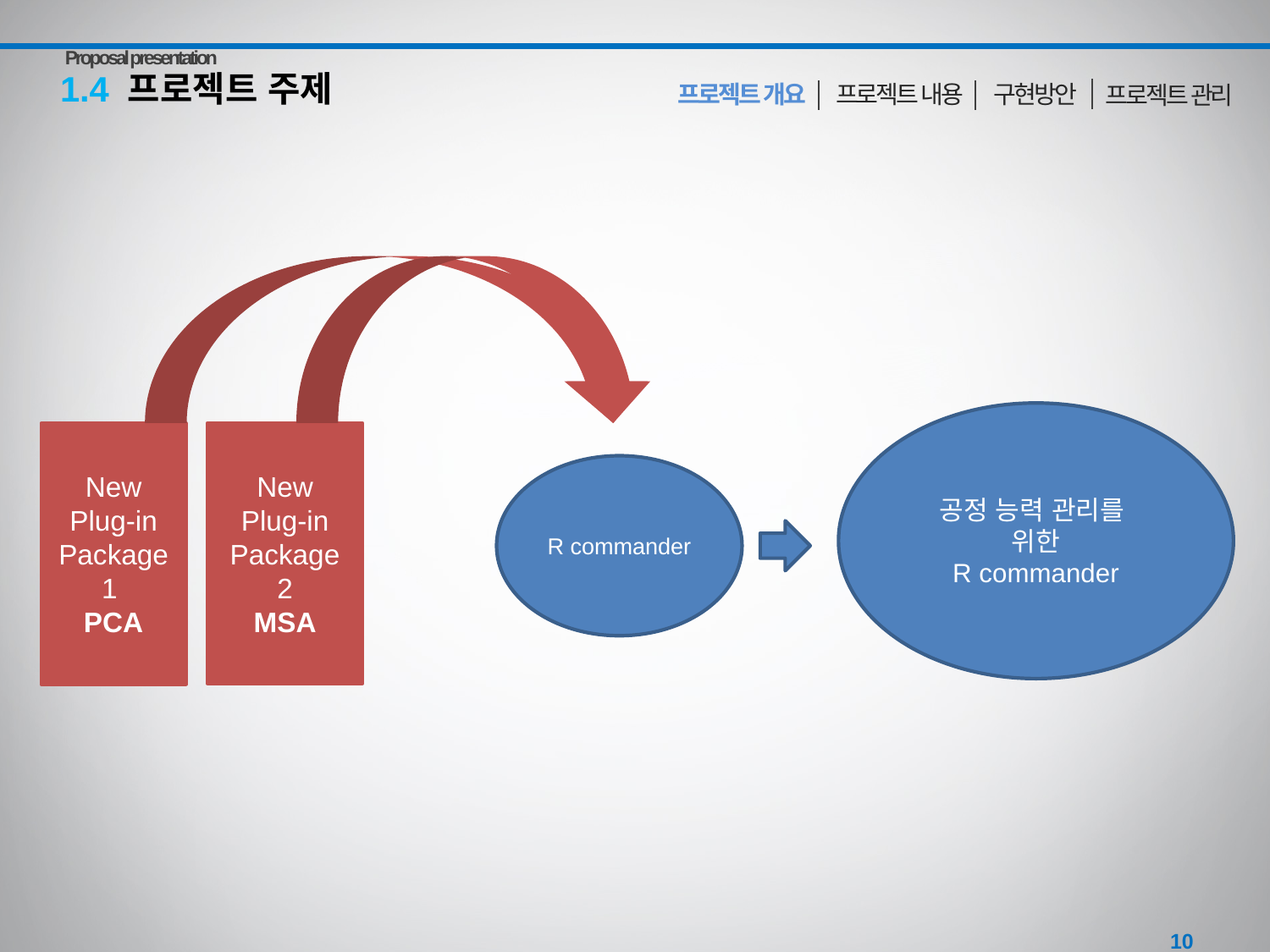

Proposal presentation

1.4 프로젝트 주제
구현방안
 프로젝트 내용
프로젝트 개요
프로젝트 관리

공정 능력 관리를
위한
 R commander
New
Plug-in
Package 1
PCA
New
Plug-in
Package 2
MSA
R commander

10